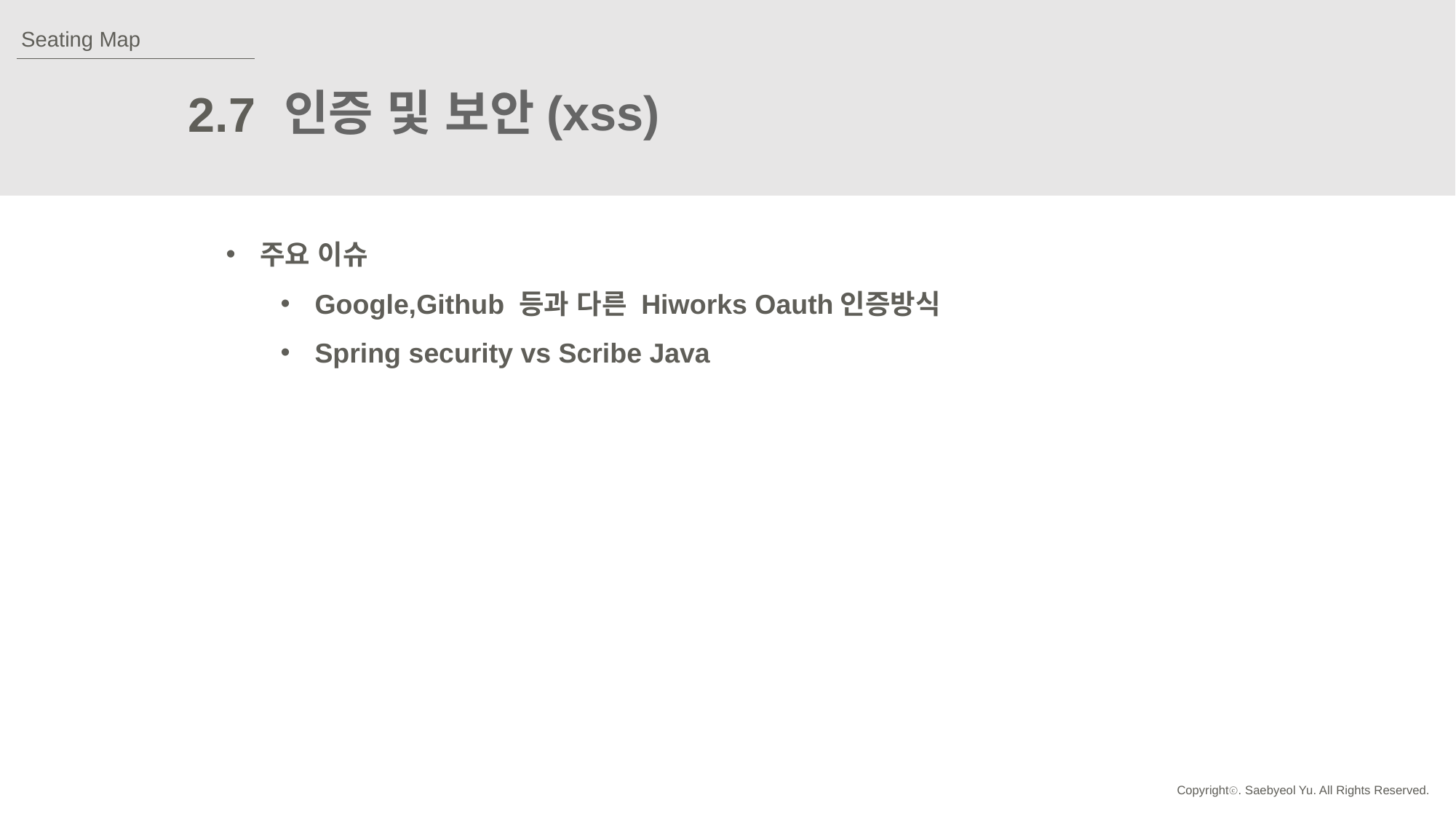

Seating Map
인증 및 보안(xss)
2.7
주요 이슈
Google,Github 등과 다른 Hiworks Oauth인증방식
Spring security vs Scribe Java